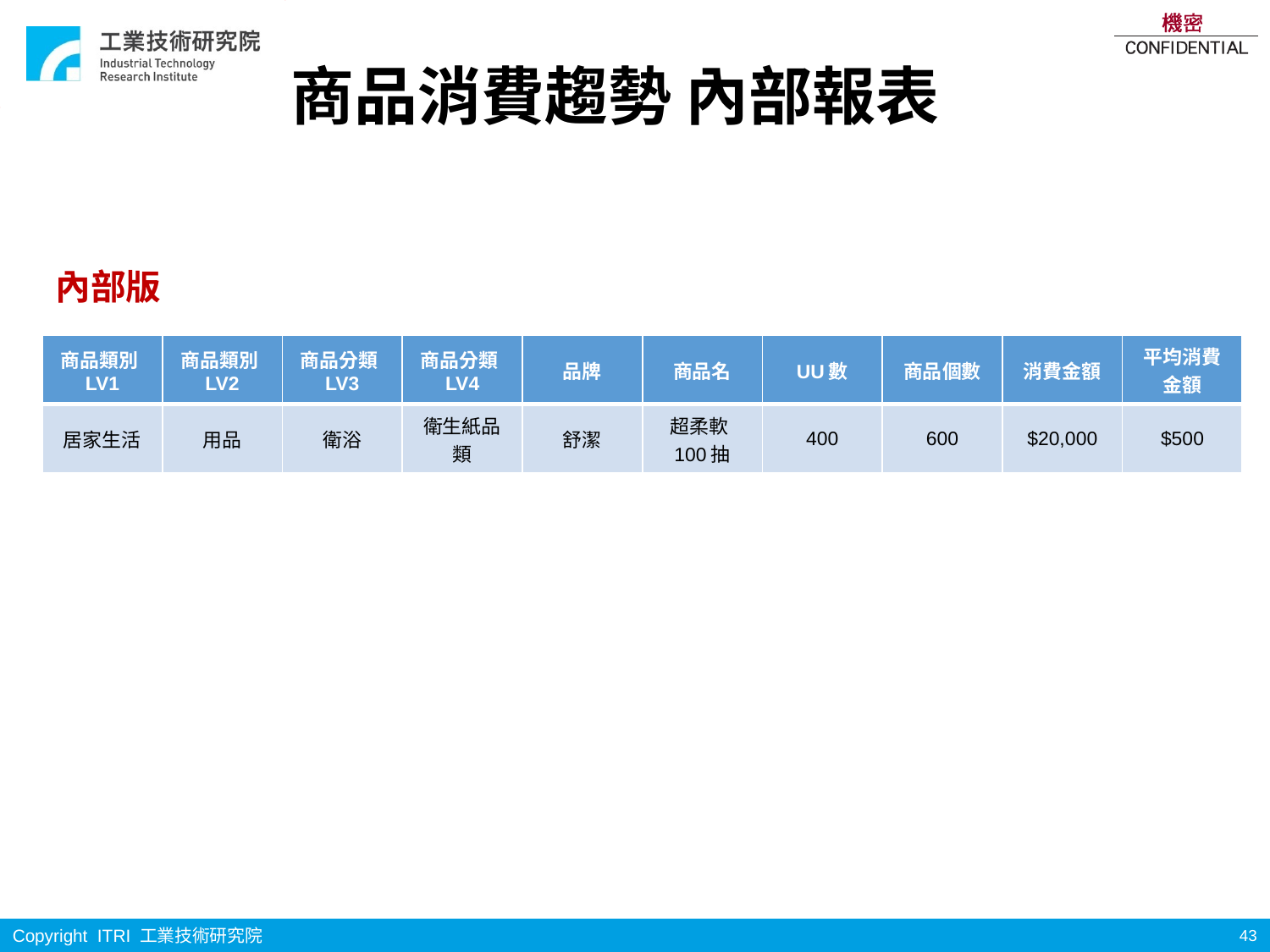

# 商品消費趨勢 內部報表

內部版
| 商品類別LV1 | 商品類別LV2 | 商品分類LV3 | 商品分類LV4 | 品牌 | 商品名 | UU數 | 商品個數 | 消費金額 | 平均消費金額 |
| --- | --- | --- | --- | --- | --- | --- | --- | --- | --- |
| 居家生活 | 用品 | 衛浴 | 衛生紙品類 | 舒潔 | 超柔軟100抽 | 400 | 600 | $20,000 | $500 |
43